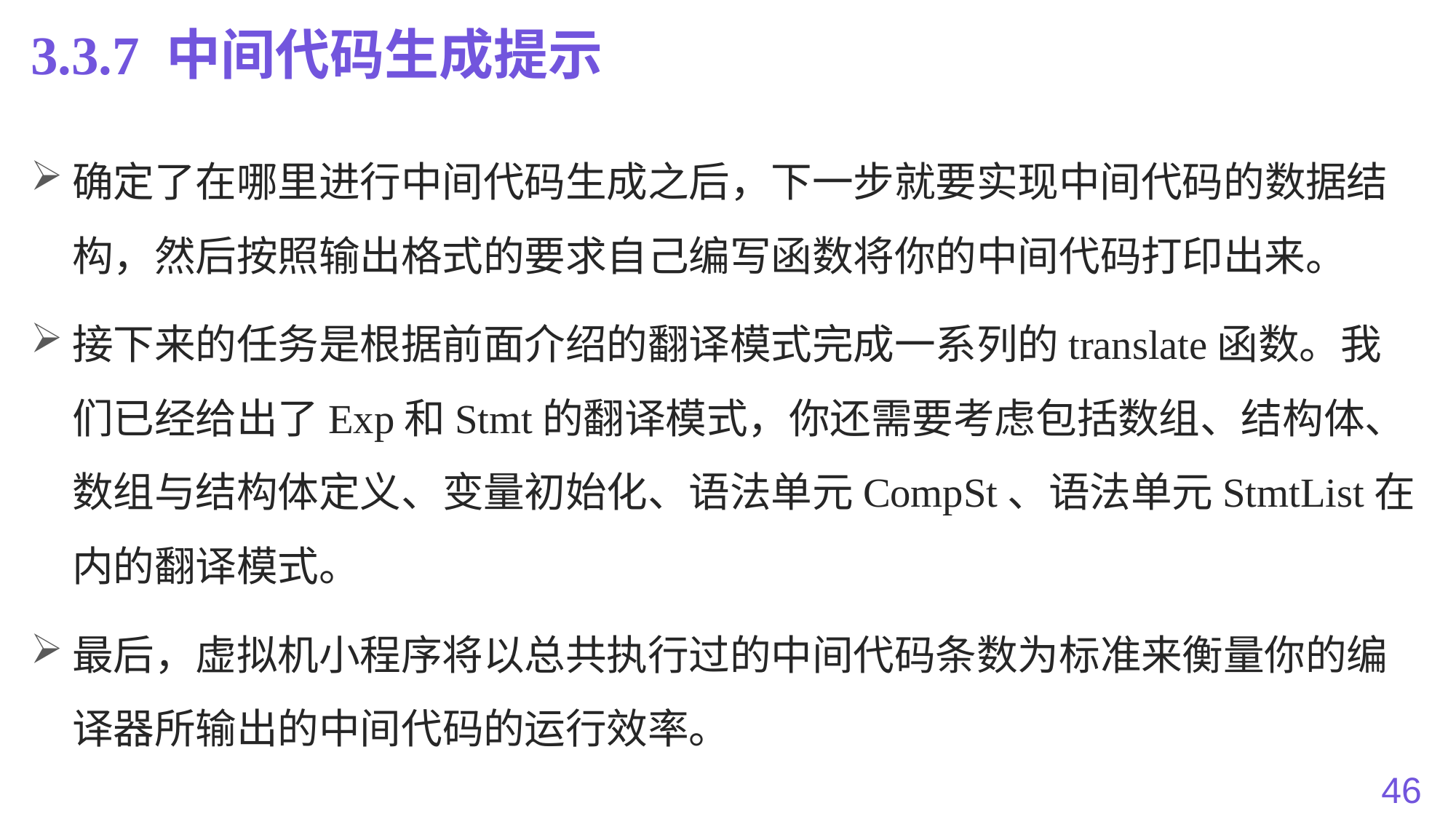

# 3.3.7 中间代码生成提示
确定了在哪里进行中间代码生成之后，下一步就要实现中间代码的数据结构，然后按照输出格式的要求自己编写函数将你的中间代码打印出来。
接下来的任务是根据前面介绍的翻译模式完成一系列的translate函数。我们已经给出了Exp和Stmt的翻译模式，你还需要考虑包括数组、结构体、数组与结构体定义、变量初始化、语法单元CompSt、语法单元StmtList在内的翻译模式。
最后，虚拟机小程序将以总共执行过的中间代码条数为标准来衡量你的编译器所输出的中间代码的运行效率。
46